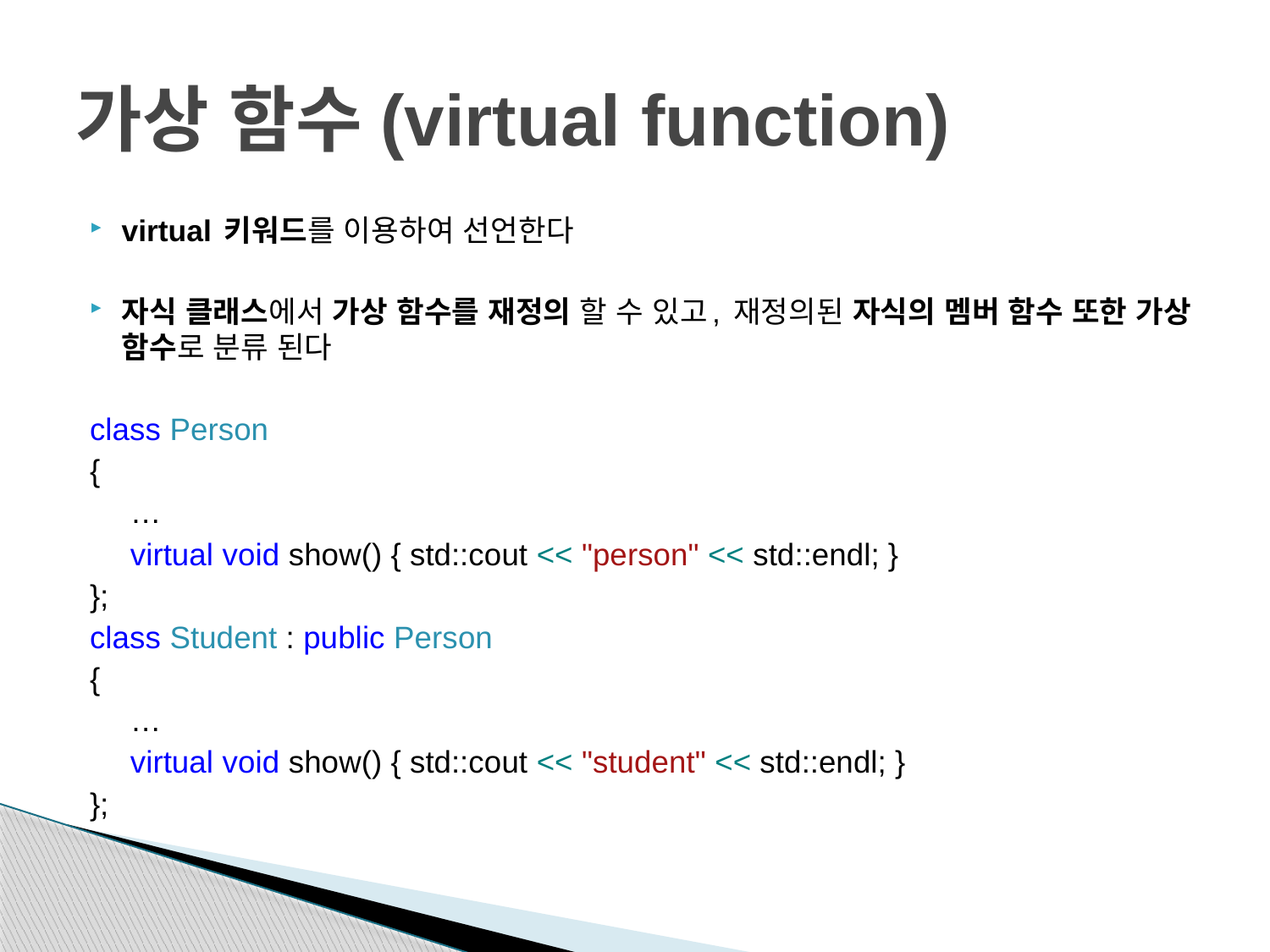

# 가상 함수(virtual function)
virtual 키워드를 이용하여 선언한다

자식 클래스에서 가상 함수를 재정의 할 수 있고, 재정의된 자식의 멤버 함수 또한 가상 함수로 분류 된다

class Person
{
	 …
	 virtual void show() { std::cout << "person" << std::endl; }
};
class Student : public Person
{
	 …
	 virtual void show() { std::cout << "student" << std::endl; }
};